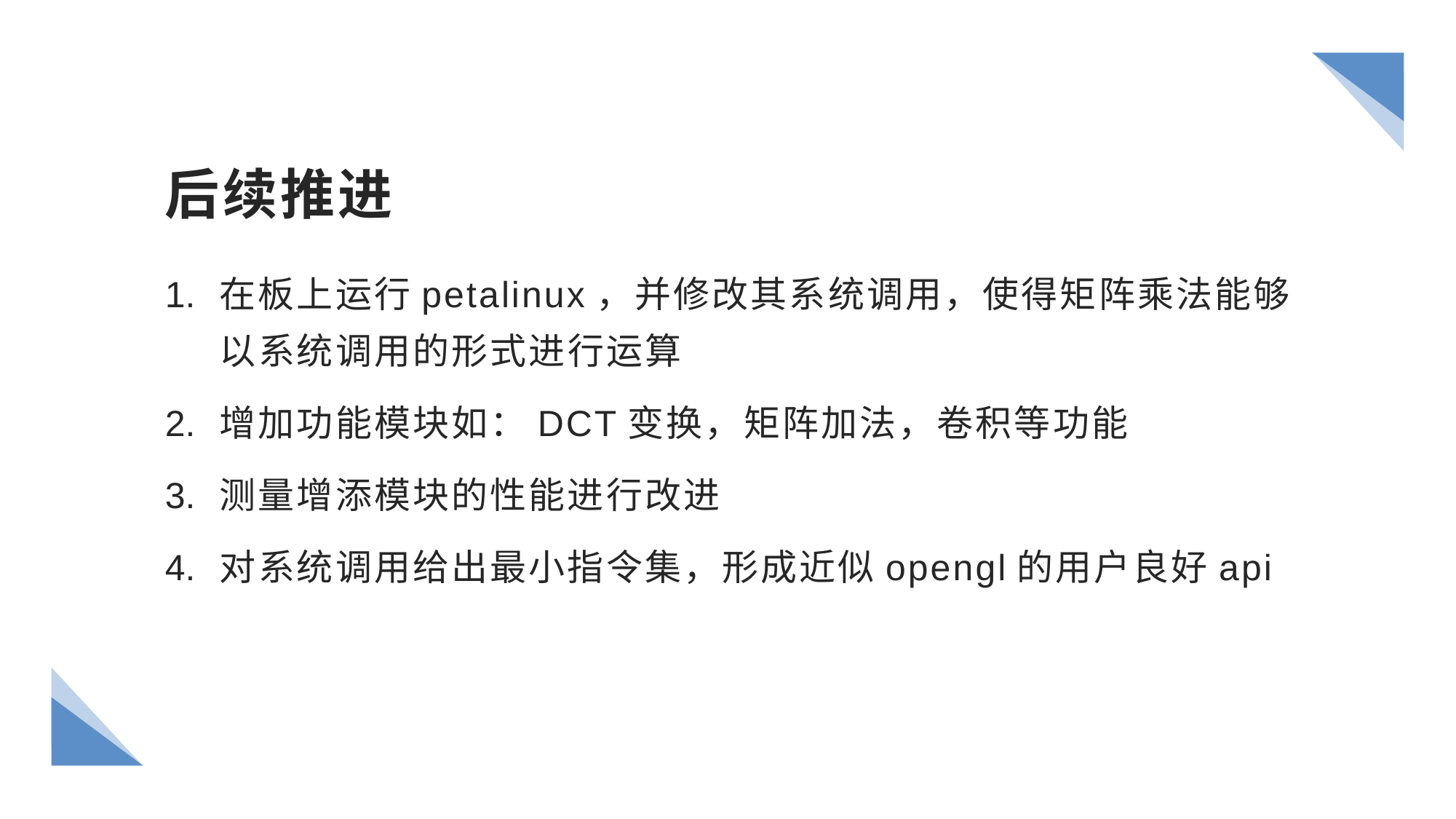

# 后续推进
在板上运行petalinux，并修改其系统调用，使得矩阵乘法能够以系统调用的形式进行运算
增加功能模块如：DCT变换，矩阵加法，卷积等功能
测量增添模块的性能进行改进
对系统调用给出最小指令集，形成近似opengl的用户良好api